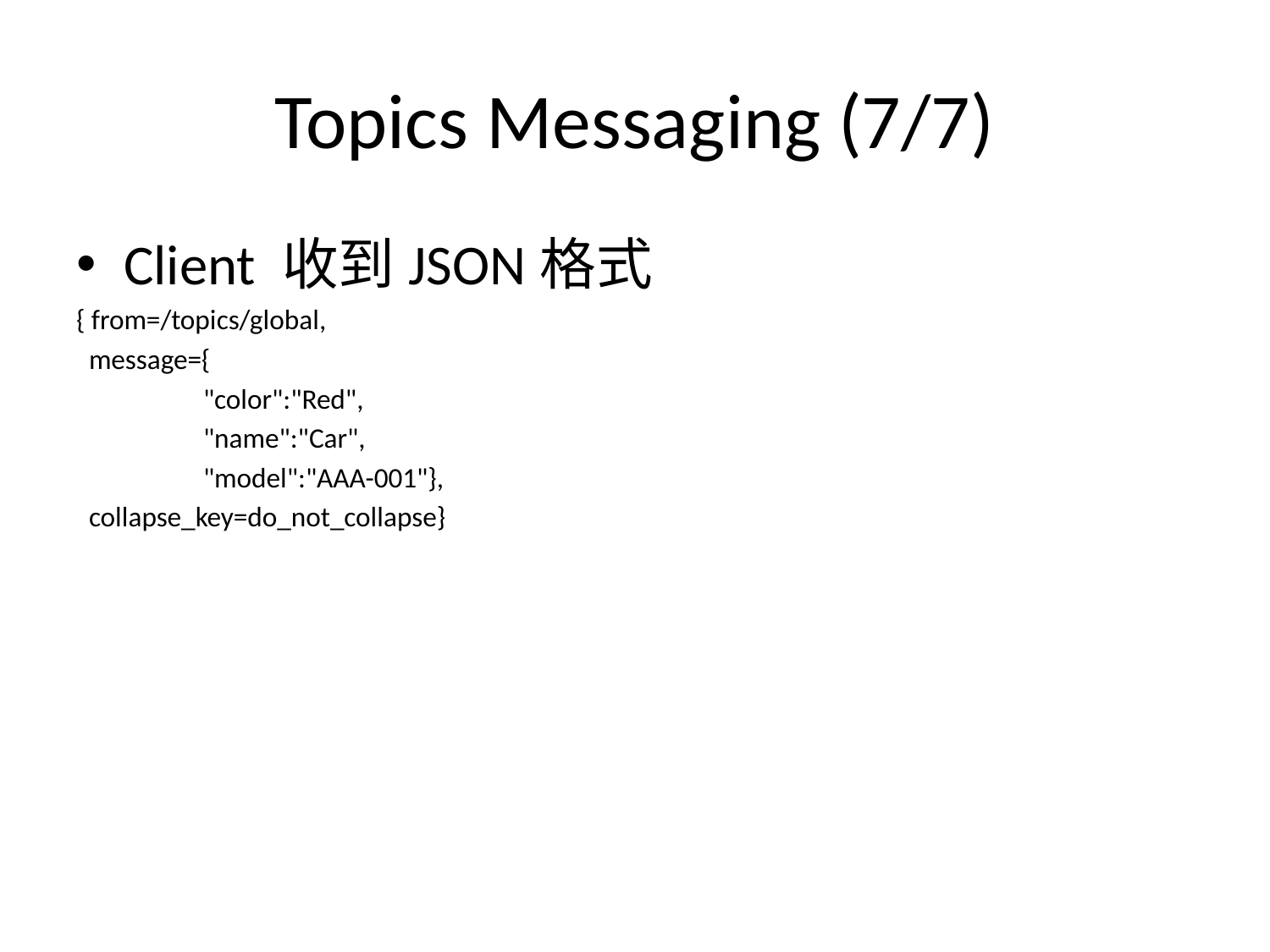

# Topics Messaging (7/7)
Client 收到JSON格式
{ from=/topics/global,
  message={
  	"color":"Red",
  	"name":"Car",
  	"model":"AAA-001"},
  collapse_key=do_not_collapse}